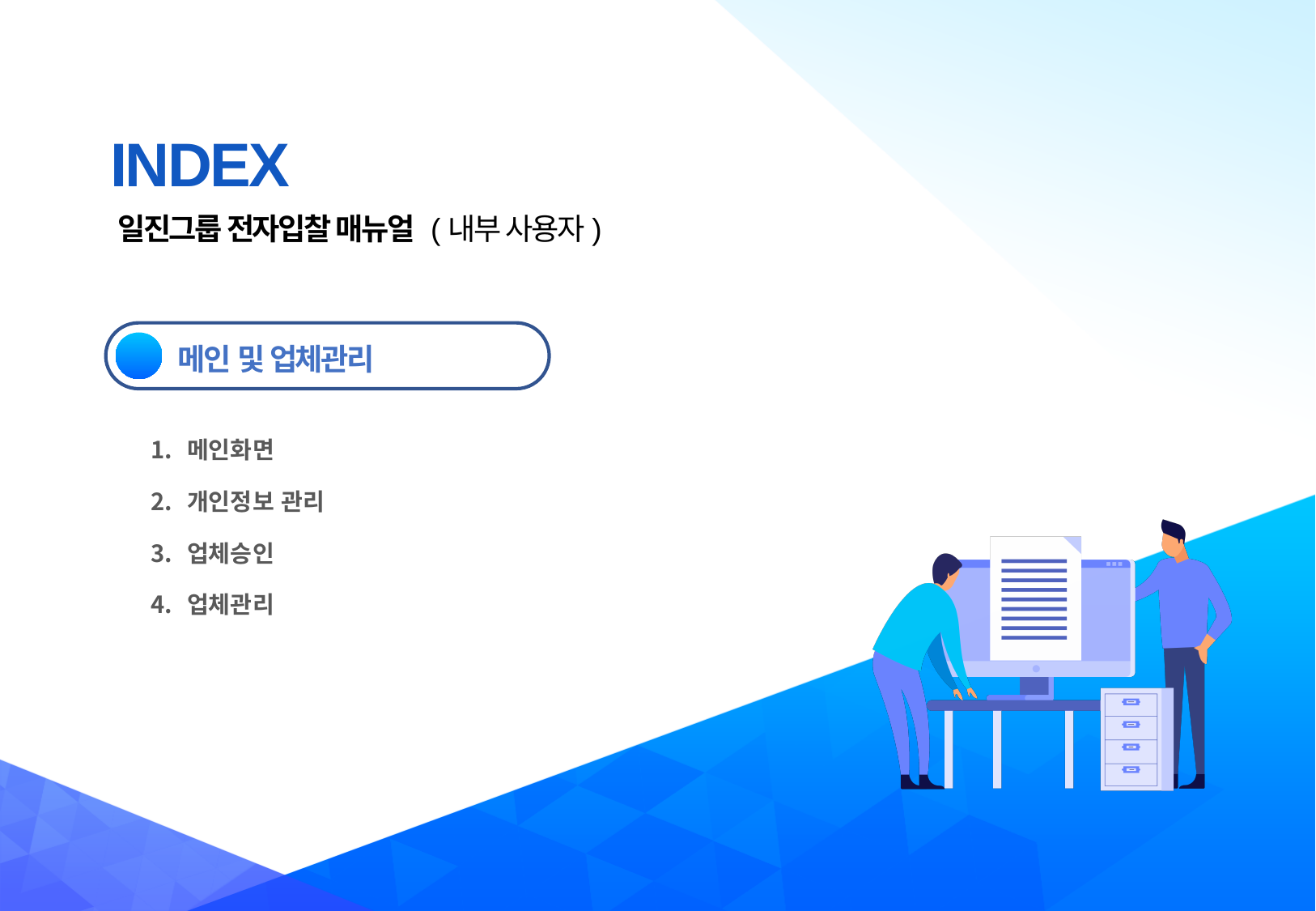

INDEX
일진그룹 전자입찰 매뉴얼 (내부 사용자)

Ⅱ
메인 및 업체관리
| 메인화면 개인정보 관리 업체승인 업체관리 |
| --- |